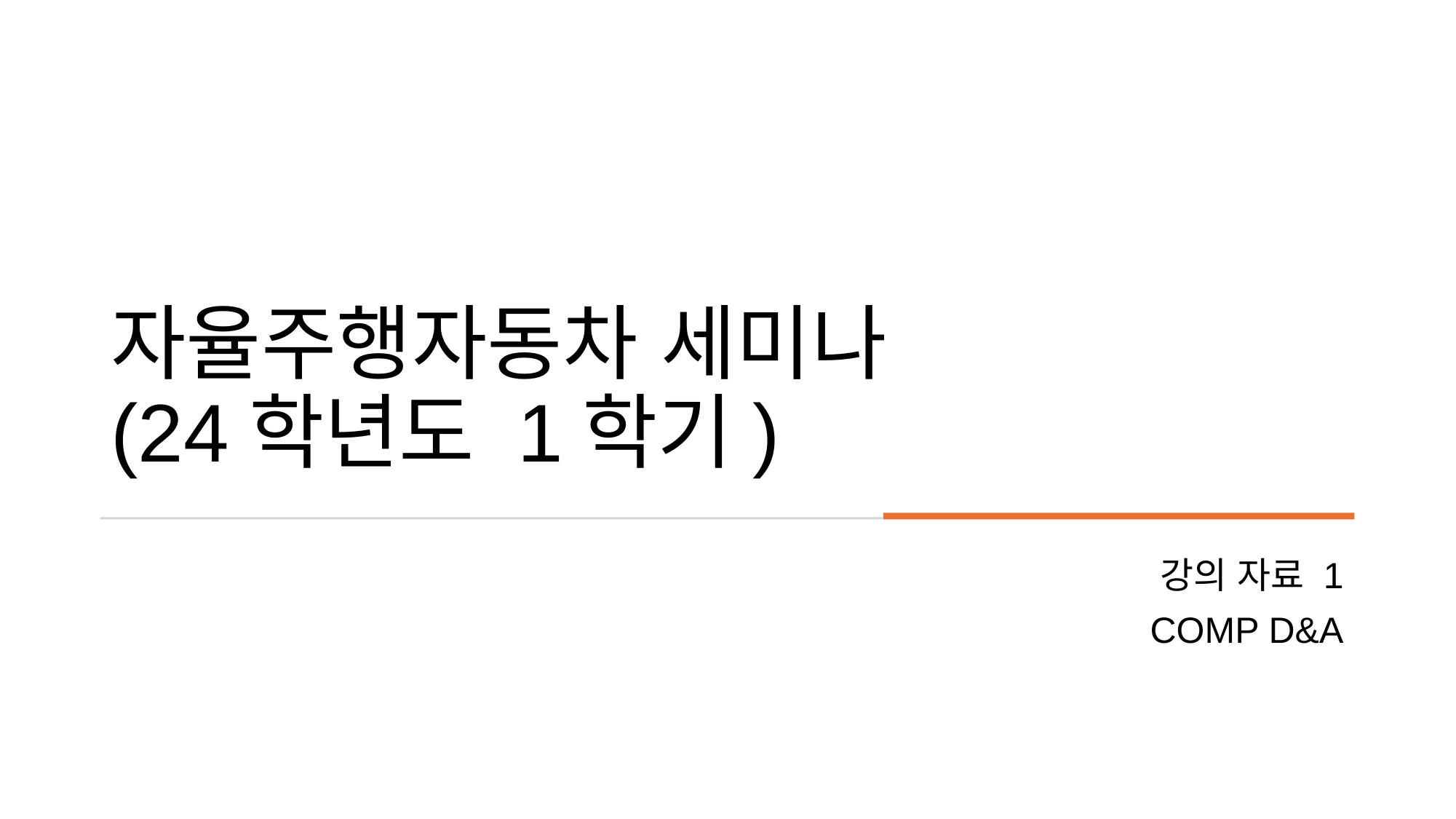

# 자율주행자동차 세미나 (24학년도 1학기)

강의 자료 1
COMP D&A